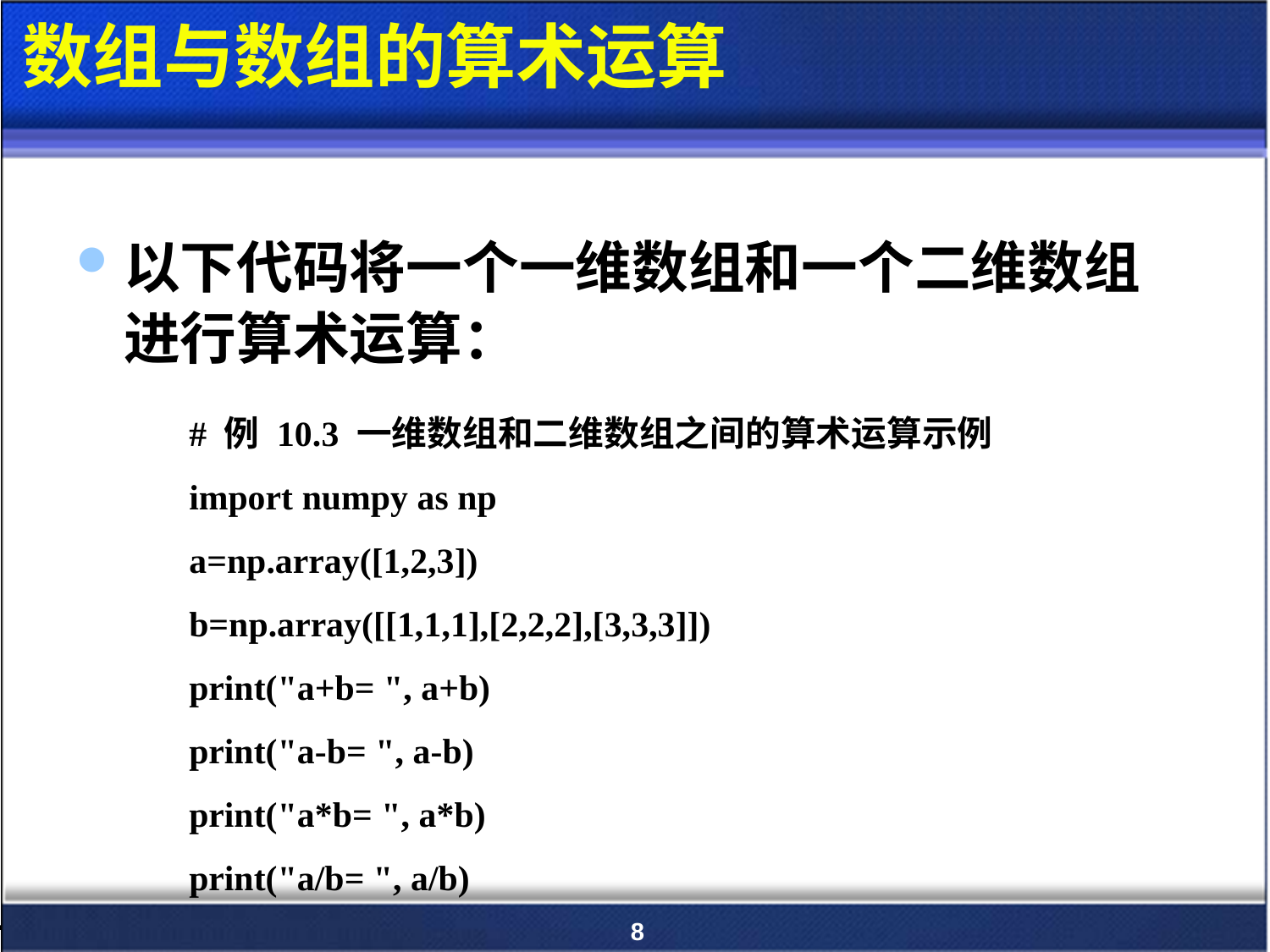

# 数组与数组的算术运算
以下代码将一个一维数组和一个二维数组进行算术运算：

# 例 10.3 一维数组和二维数组之间的算术运算示例
import numpy as np
a=np.array([1,2,3])
b=np.array([[1,1,1],[2,2,2],[3,3,3]])
print("a+b= ", a+b)
print("a-b= ", a-b)
print("a*b= ", a*b)
print("a/b= ", a/b)
8